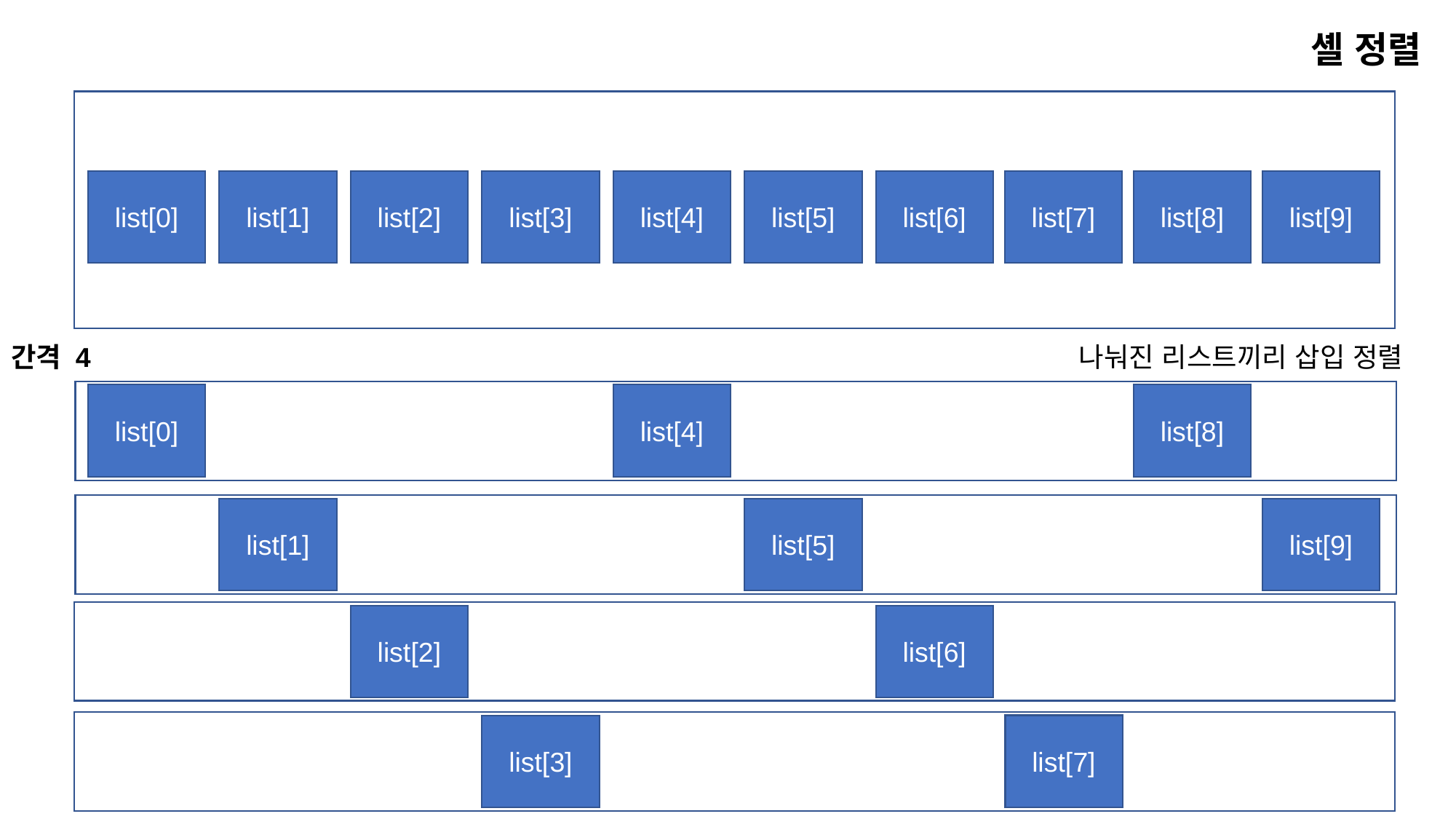

셸 정렬

list[1]
list[2]
list[3]
list[4]
list[5]
list[6]
list[7]
list[8]
list[9]
list[0]
간격 4
나눠진 리스트끼리 삽입 정렬

list[0]
list[4]
list[8]

list[1]
list[5]
list[9]

list[2]
list[6]

list[7]
list[3]